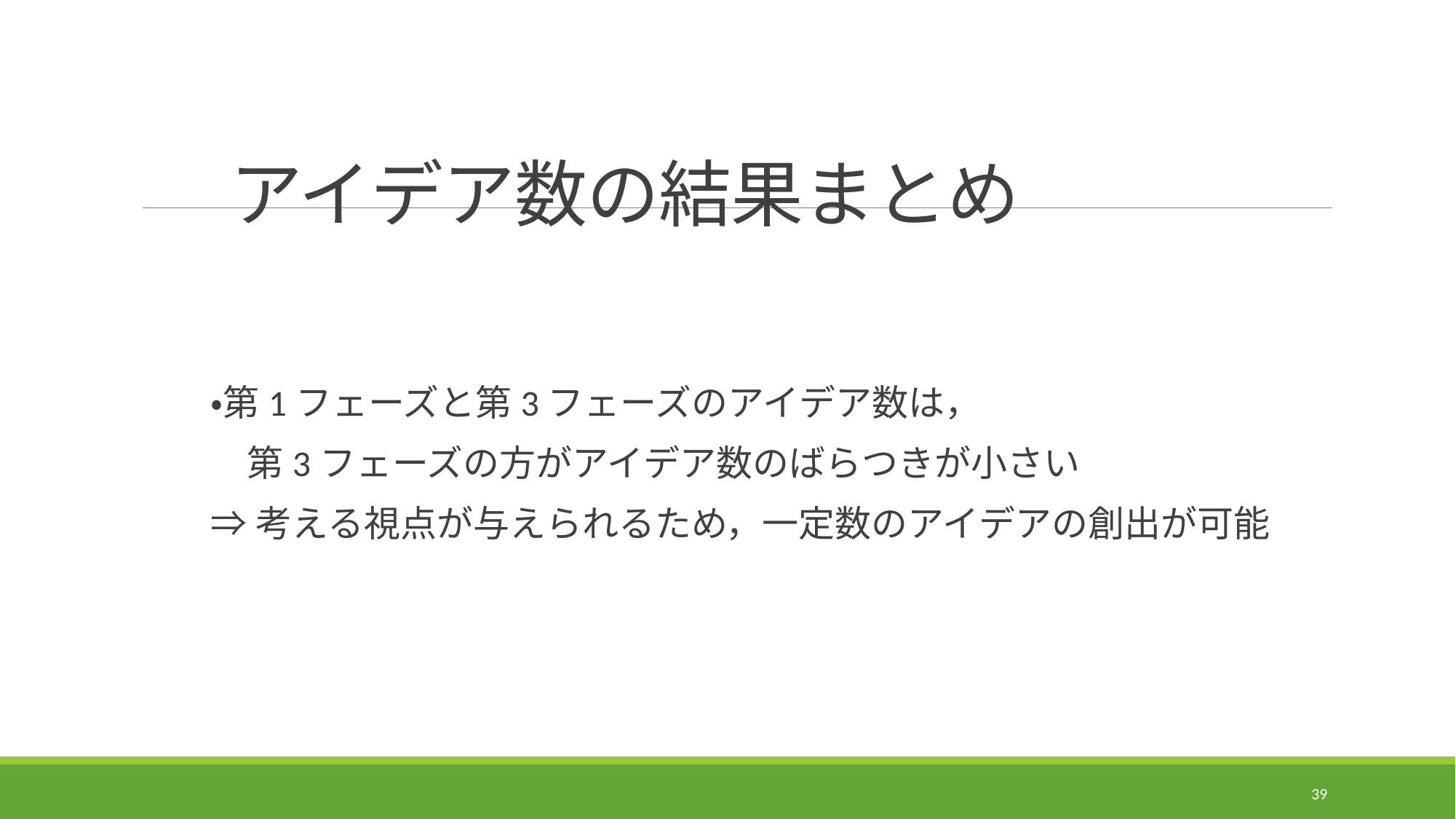

# アイデア数の結果まとめ

・第1フェーズと第3フェーズのアイデア数は，
　第3フェーズの方がアイデア数のばらつきが小さい
⇒考える視点が与えられるため，一定数のアイデアの創出が可能

39